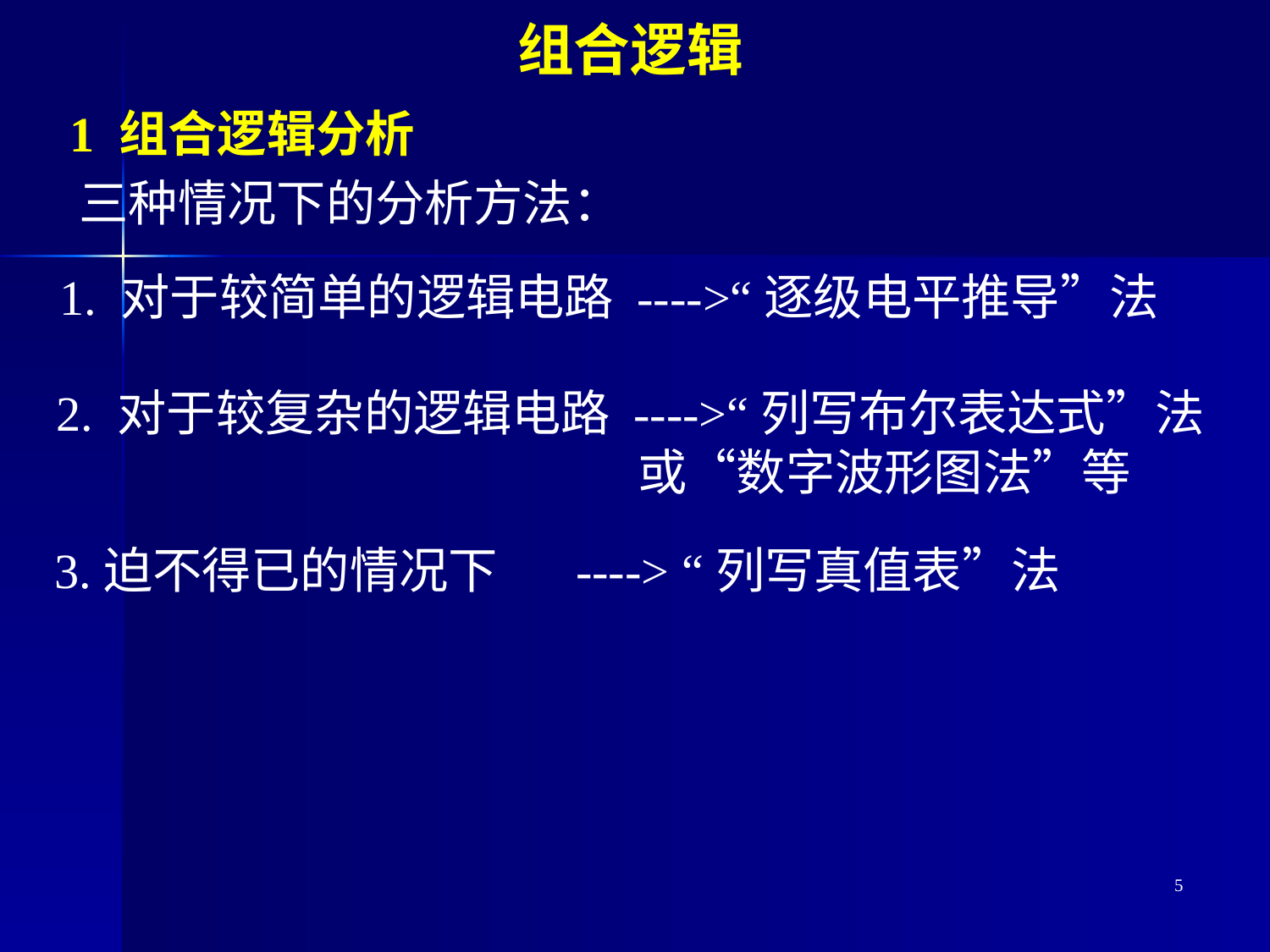

# 组合逻辑
1 组合逻辑分析
三种情况下的分析方法：
1. 对于较简单的逻辑电路 ---->“逐级电平推导”法
2. 对于较复杂的逻辑电路 ---->“列写布尔表达式”法
                                                     或“数字波形图法”等
3.迫不得已的情况下      ----> “列写真值表”法
5